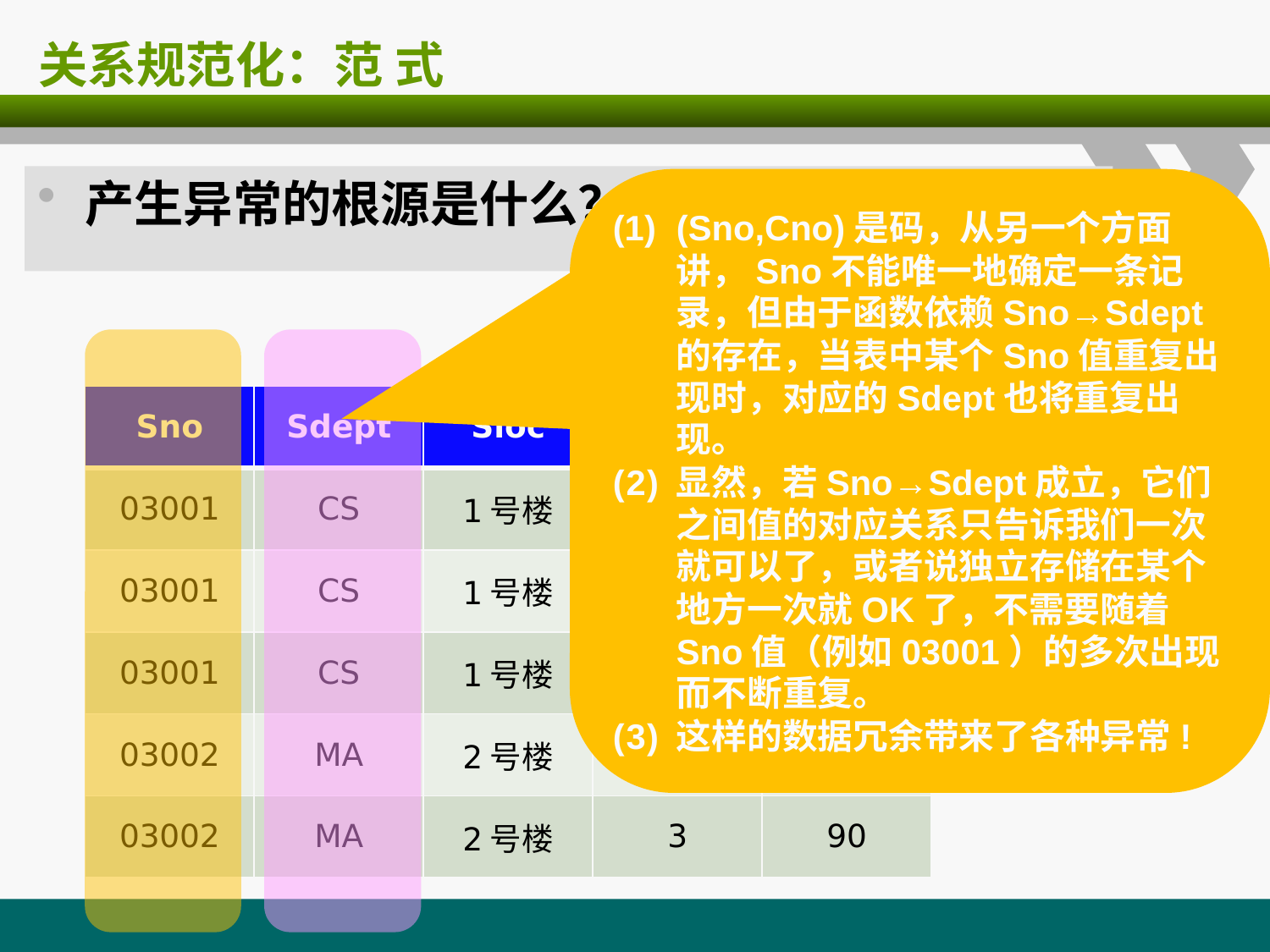

# 关系规范化：范 式
产生异常的根源是什么？
(Sno,Cno)是码，从另一个方面讲，Sno不能唯一地确定一条记录，但由于函数依赖Sno→Sdept的存在，当表中某个Sno值重复出现时，对应的Sdept也将重复出现。
显然，若Sno→Sdept成立，它们之间值的对应关系只告诉我们一次就可以了，或者说独立存储在某个地方一次就OK了，不需要随着Sno值（例如03001）的多次出现而不断重复。
这样的数据冗余带来了各种异常!

| Sno | Sdept | Sloc | Cno | Grade |
| --- | --- | --- | --- | --- |
| 03001 | CS | 1号楼 | 1 | 90 |
| 03001 | CS | 1号楼 | 2 | 85 |
| 03001 | CS | 1号楼 | 3 | 96 |
| 03002 | MA | 2号楼 | 2 | 98 |
| 03002 | MA | 2号楼 | 3 | 90 |